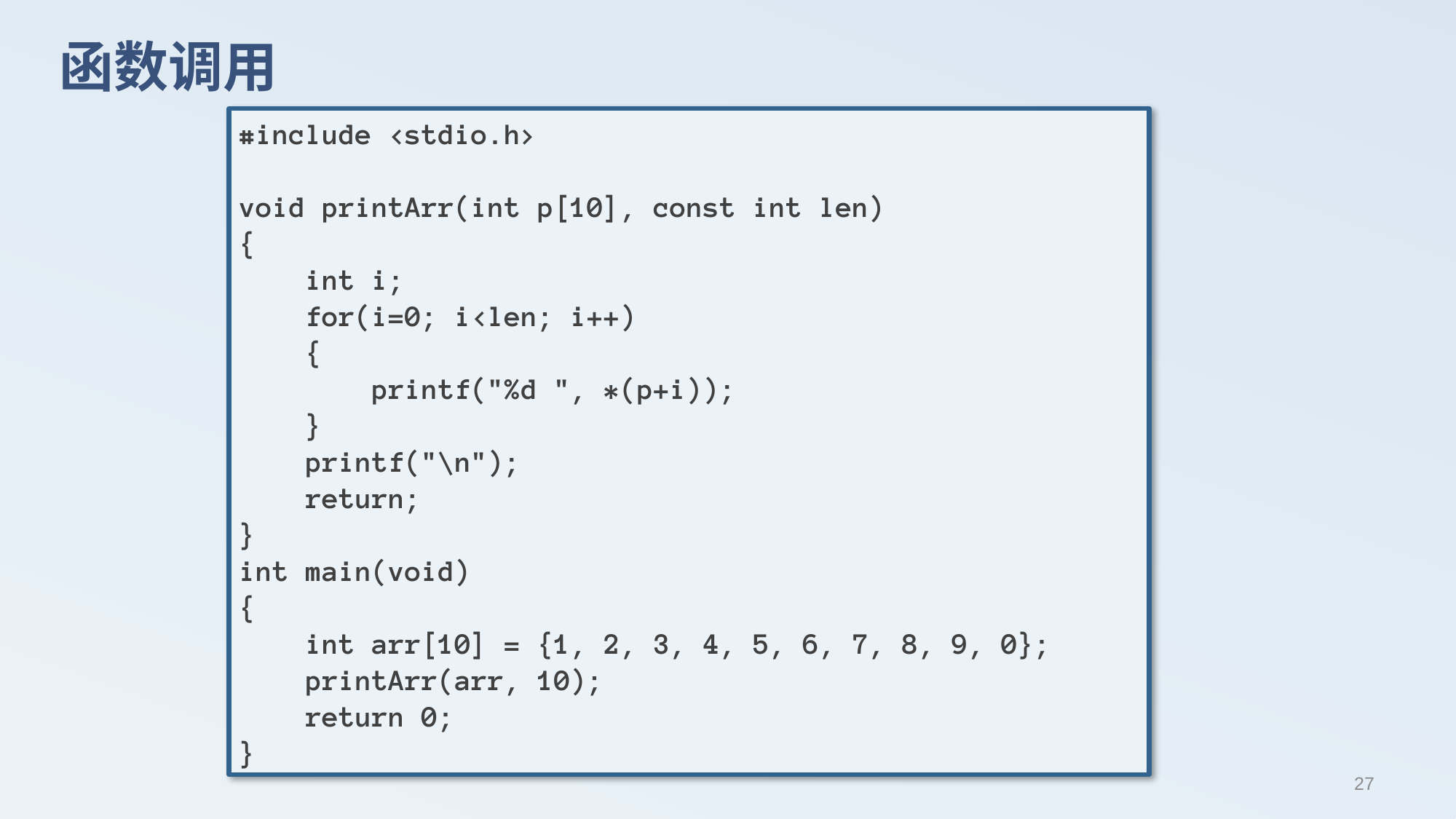

# 函数调用
#include <stdio.h>

void printArr(int p[10], const int len)
{
    int i;
    for(i=0; i<len; i++)
    {
        printf("%d ", *(p+i));
    }
    printf("\n");
    return;
}
int main(void)
{
    int arr[10] = {1, 2, 3, 4, 5, 6, 7, 8, 9, 0};
    printArr(arr, 10);
    return 0;
}